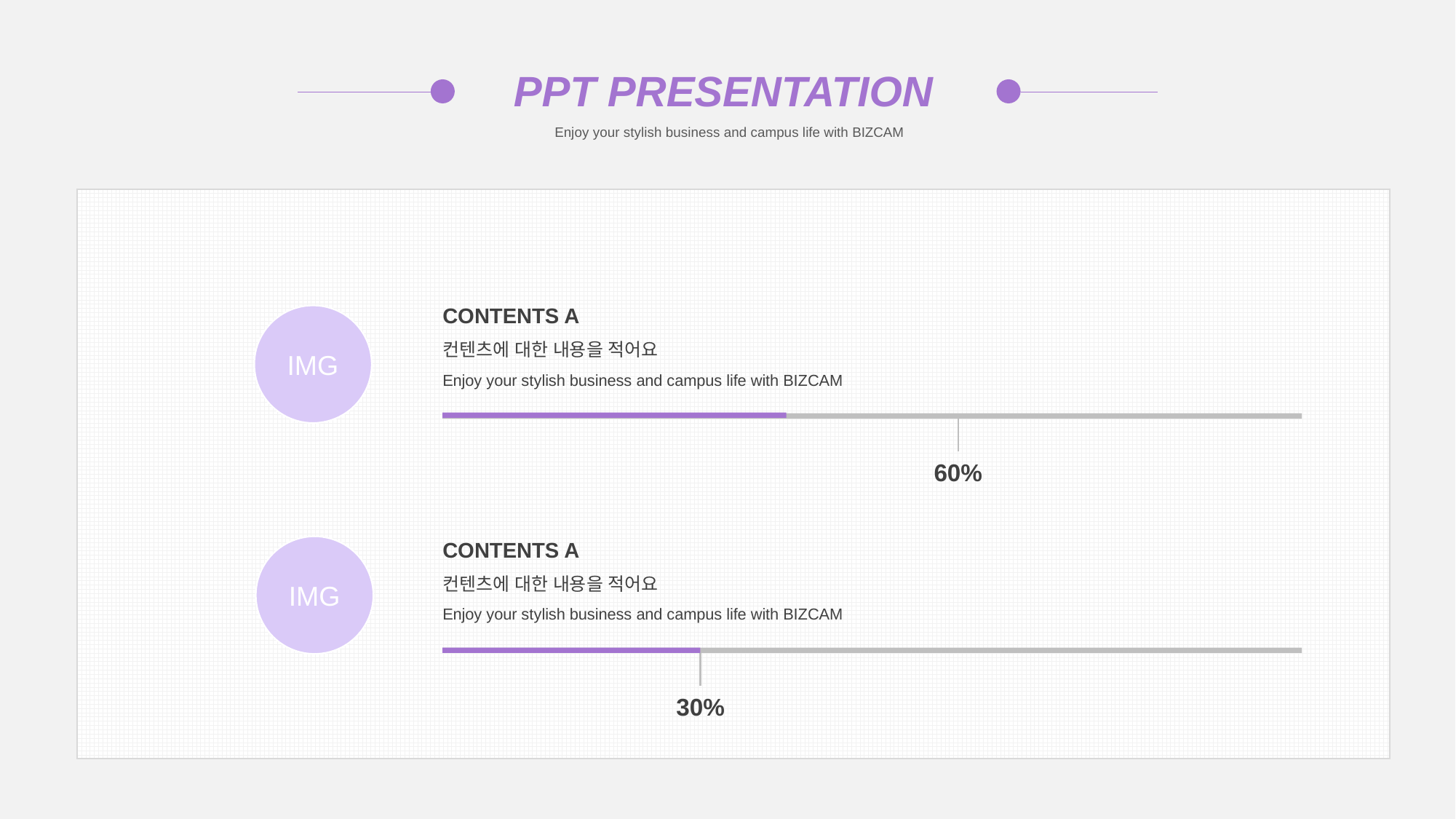

PPT PRESENTATION
Enjoy your stylish business and campus life with BIZCAM

CONTENTS A
컨텐츠에 대한 내용을 적어요
Enjoy your stylish business and campus life with BIZCAM
IMG

|  |  |
| --- | --- |
| 60% |  |
CONTENTS A
컨텐츠에 대한 내용을 적어요
Enjoy your stylish business and campus life with BIZCAM
IMG

|  |  |
| --- | --- |
| 30% |  |